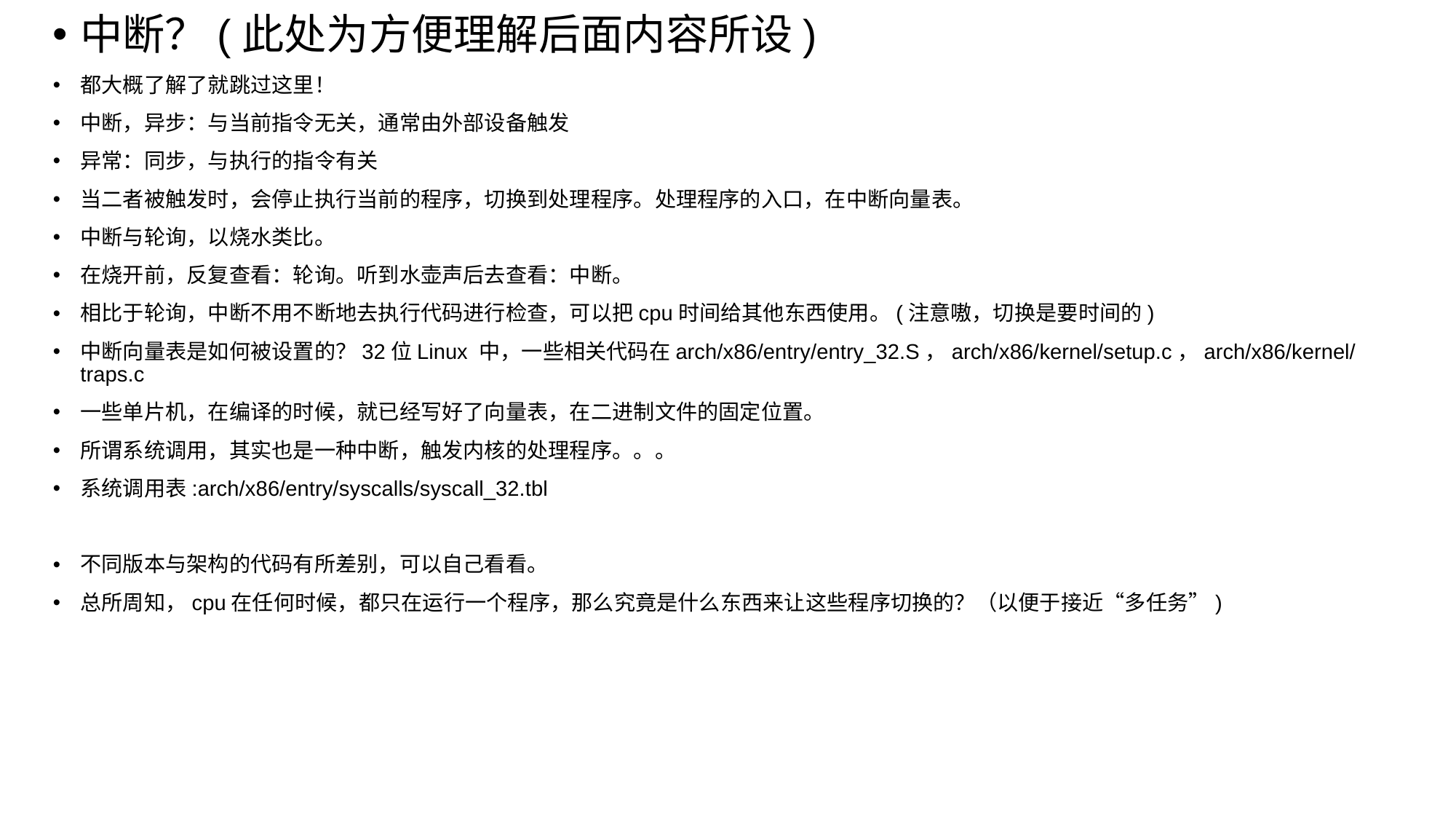

中断？(此处为方便理解后面内容所设)
都大概了解了就跳过这里！
中断，异步：与当前指令无关，通常由外部设备触发
异常：同步，与执行的指令有关
当二者被触发时，会停止执行当前的程序，切换到处理程序。处理程序的入口，在中断向量表。
中断与轮询，以烧水类比。
在烧开前，反复查看：轮询。听到水壶声后去查看：中断。
相比于轮询，中断不用不断地去执行代码进行检查，可以把cpu时间给其他东西使用。(注意嗷，切换是要时间的)
中断向量表是如何被设置的？32位Linux 中，一些相关代码在arch/x86/entry/entry_32.S，arch/x86/kernel/setup.c，arch/x86/kernel/traps.c
一些单片机，在编译的时候，就已经写好了向量表，在二进制文件的固定位置。
所谓系统调用，其实也是一种中断，触发内核的处理程序。。。
系统调用表:arch/x86/entry/syscalls/syscall_32.tbl

不同版本与架构的代码有所差别，可以自己看看。
总所周知，cpu在任何时候，都只在运行一个程序，那么究竟是什么东西来让这些程序切换的？（以便于接近“多任务”)